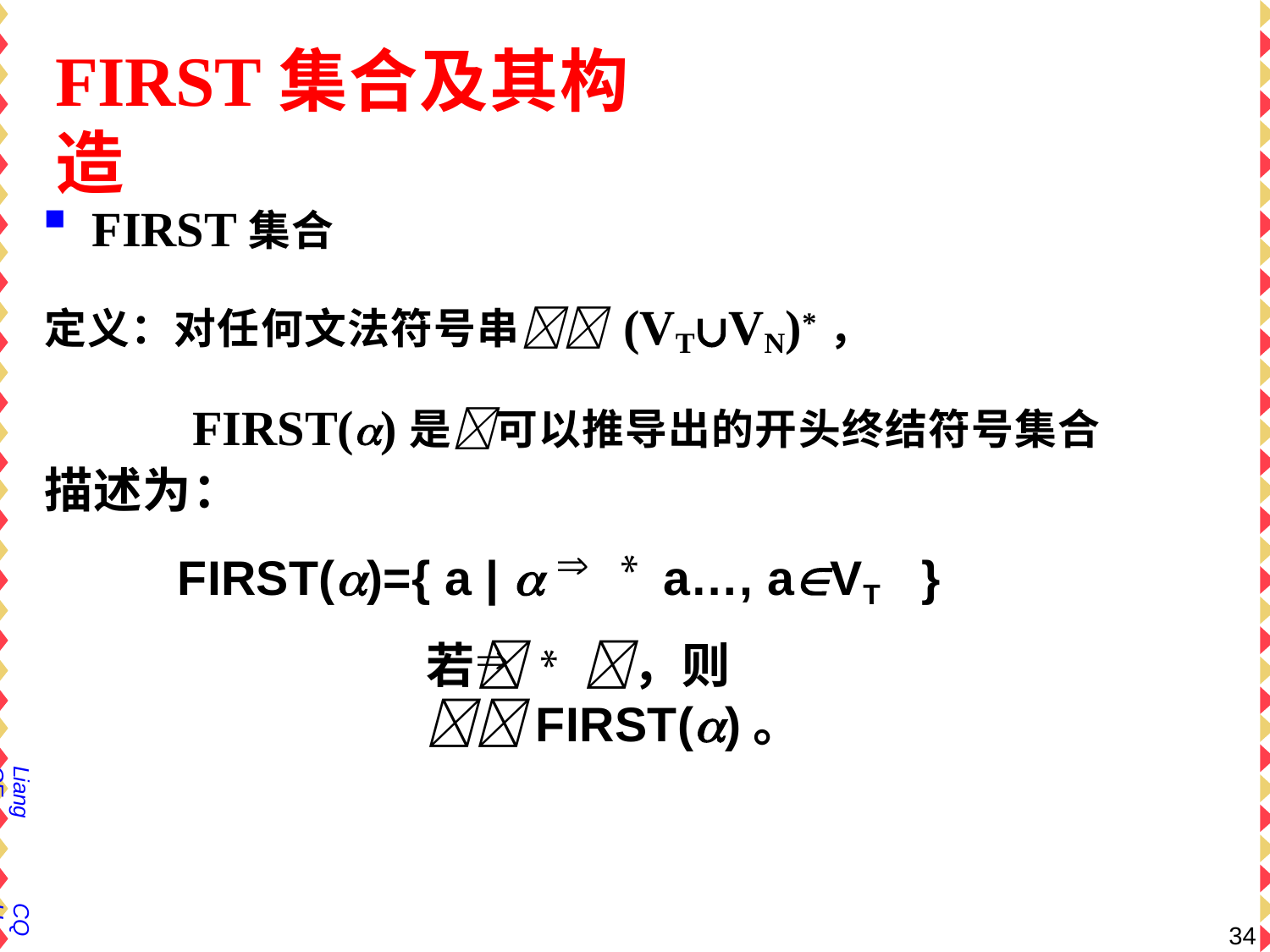

# FIRST集合及其构造
FIRST集合
定义：对任何文法符号串α∈(VT∪VN)*，
FIRST(α)是α可以推导出的开头终结符号集合
描述为：
FIRST(α)={ a | α
a…, a∈VT	}
*⇑
若α	ε，则ε∈FIRST(α)。
*⇑
Liang GE
CQU
34